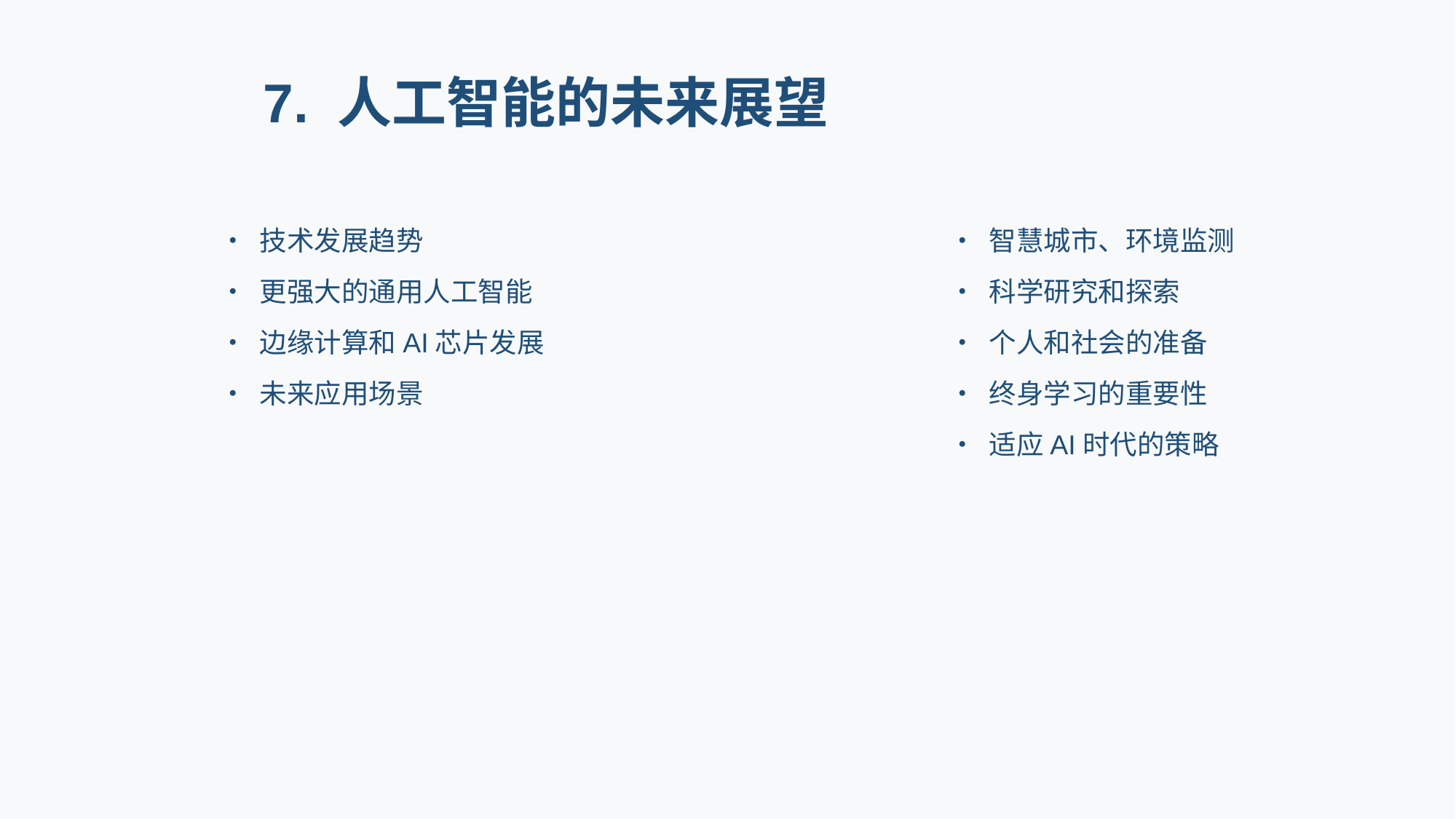

# 7. 人工智能的未来展望

• 技术发展趋势
• 更强大的通用人工智能
• 边缘计算和AI芯片发展
• 未来应用场景
• 智慧城市、环境监测
• 科学研究和探索
• 个人和社会的准备
• 终身学习的重要性
• 适应AI时代的策略